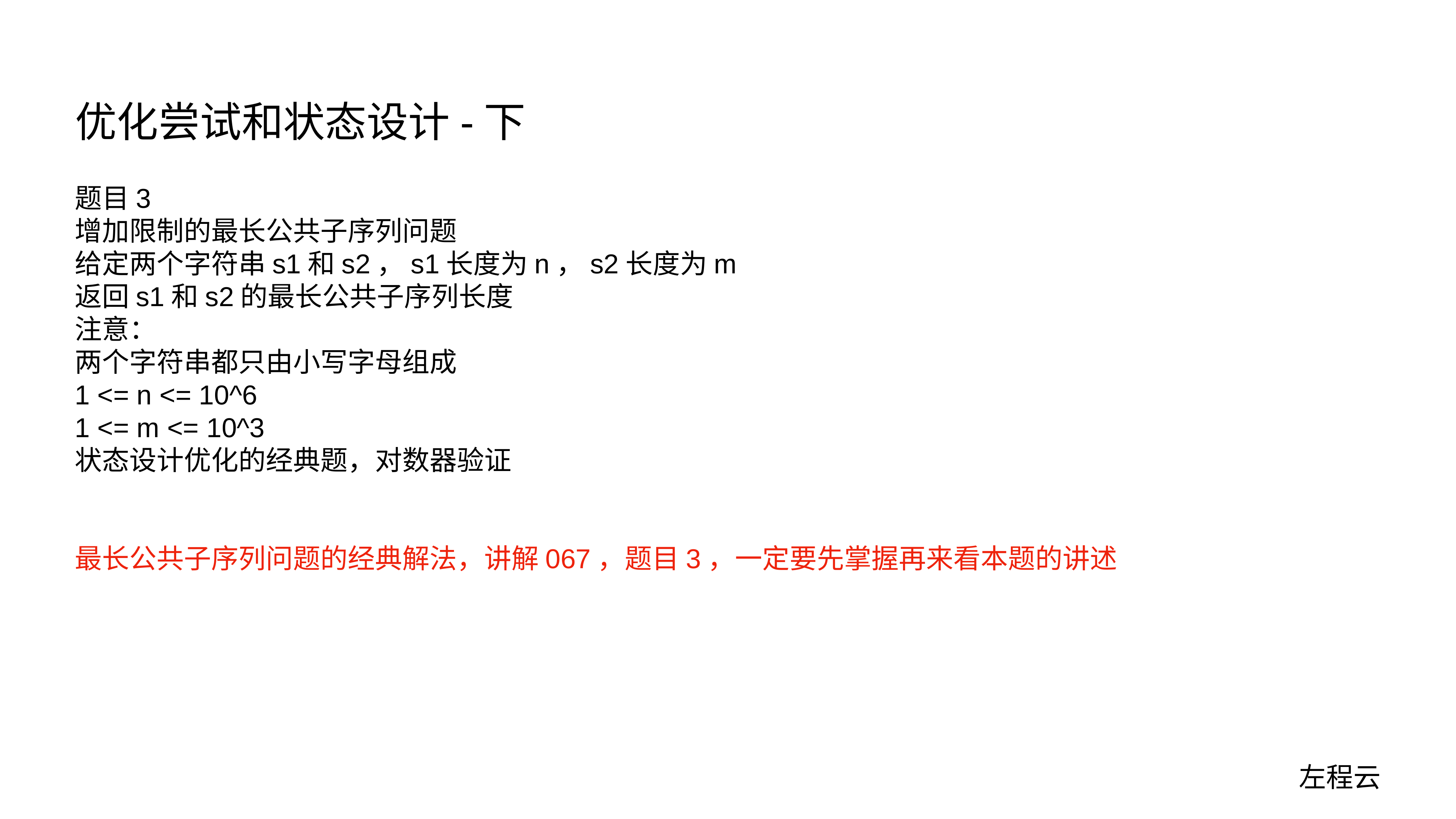

# 优化尝试和状态设计-下
题目3
增加限制的最长公共子序列问题
给定两个字符串s1和s2，s1长度为n，s2长度为m
返回s1和s2的最长公共子序列长度
注意：
两个字符串都只由小写字母组成
1 <= n <= 10^6
1 <= m <= 10^3
状态设计优化的经典题，对数器验证

最长公共子序列问题的经典解法，讲解067，题目3，一定要先掌握再来看本题的讲述
左程云